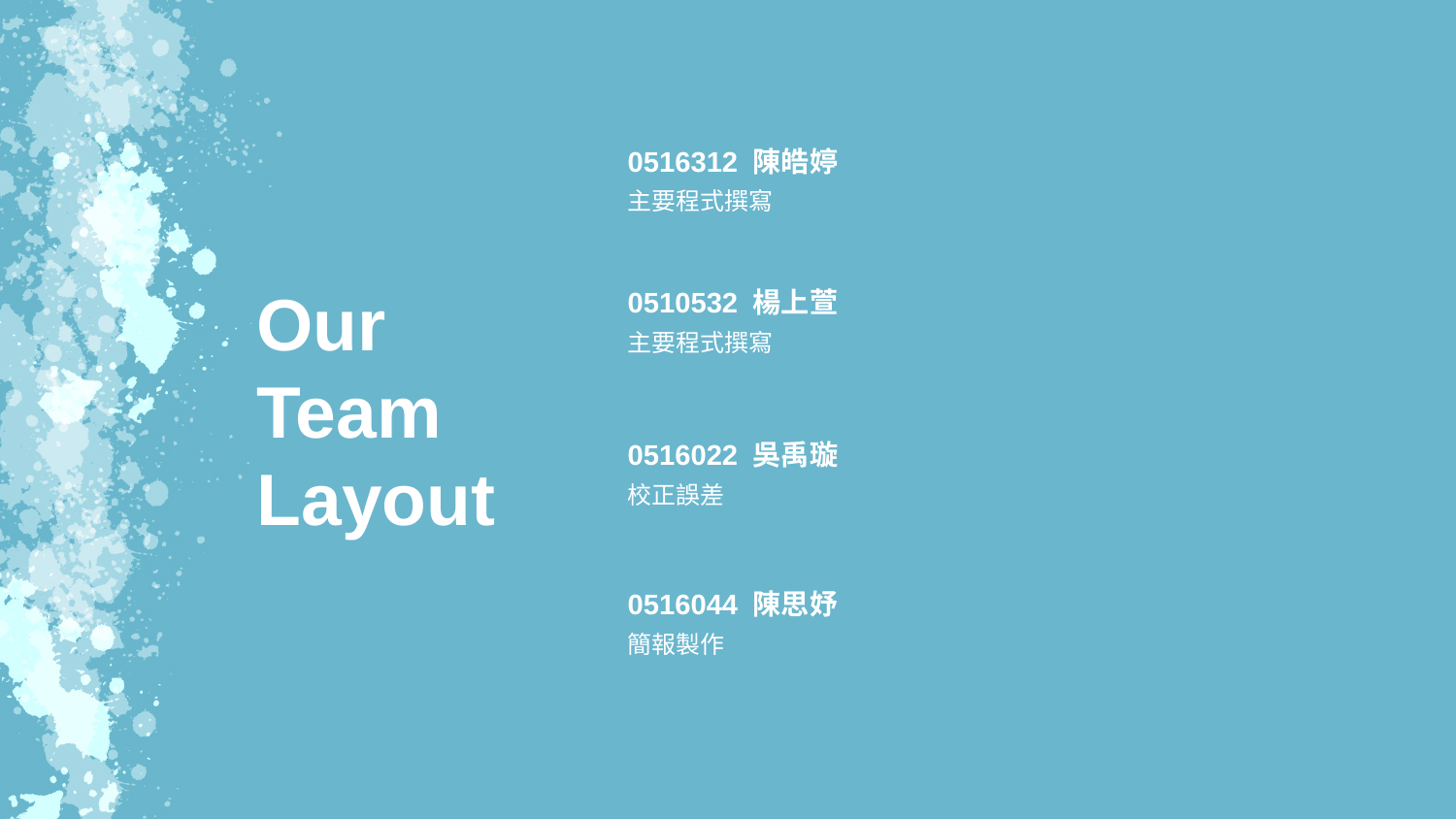

0516312 陳皓婷
主要程式撰寫
Our
Team
Layout
0510532 楊上萱
主要程式撰寫
0516022 吳禹璇
校正誤差
0516044 陳思妤
簡報製作